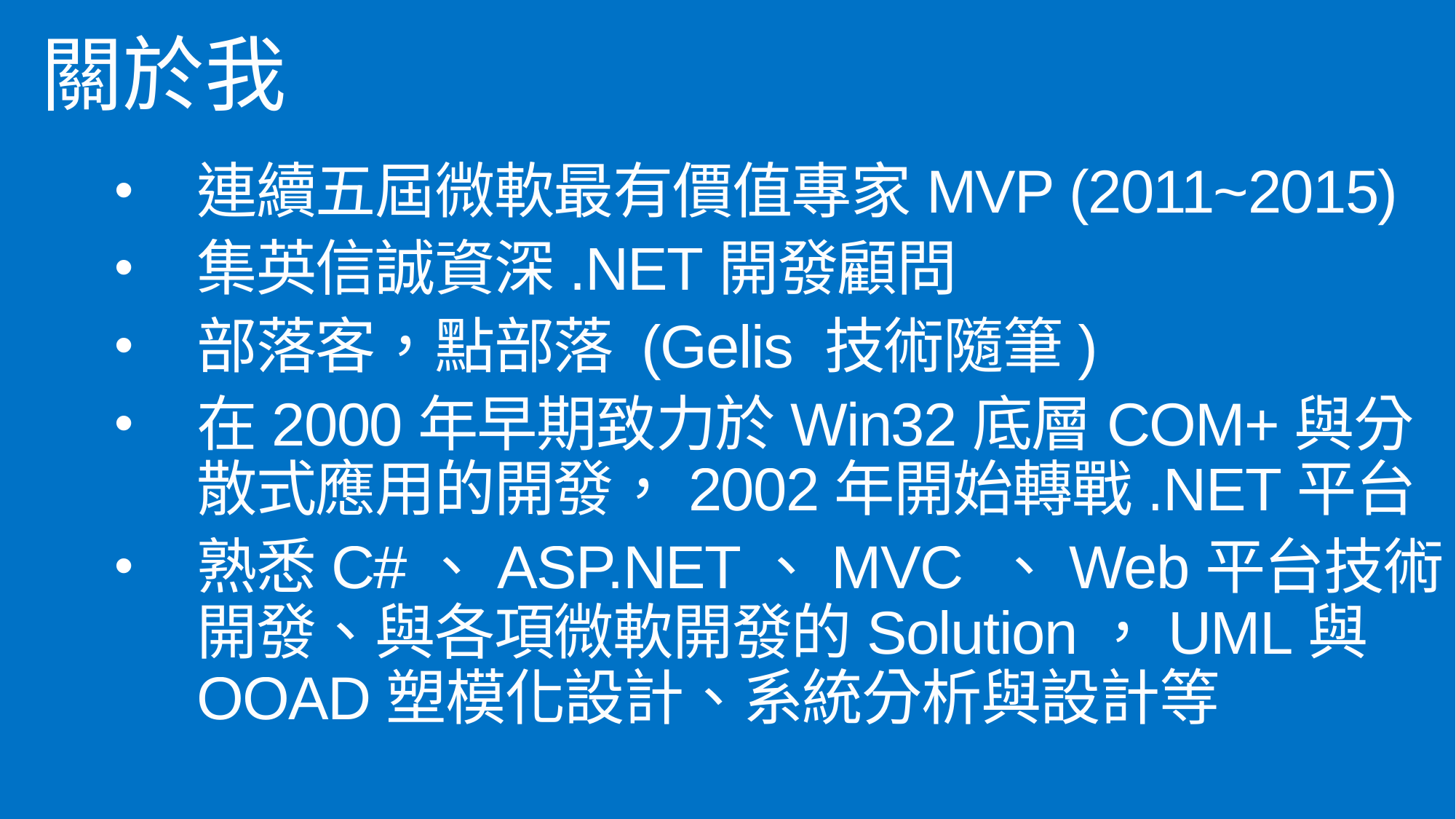

# 關於我
連續五屆微軟最有價值專家MVP (2011~2015)
集英信誠資深.NET開發顧問
部落客，點部落 (Gelis 技術隨筆)
在2000年早期致力於Win32底層COM+與分散式應用的開發，2002年開始轉戰.NET平台
熟悉C#、ASP.NET、MVC 、Web平台技術開發、與各項微軟開發的Solution，UML與OOAD塑模化設計、系統分析與設計等